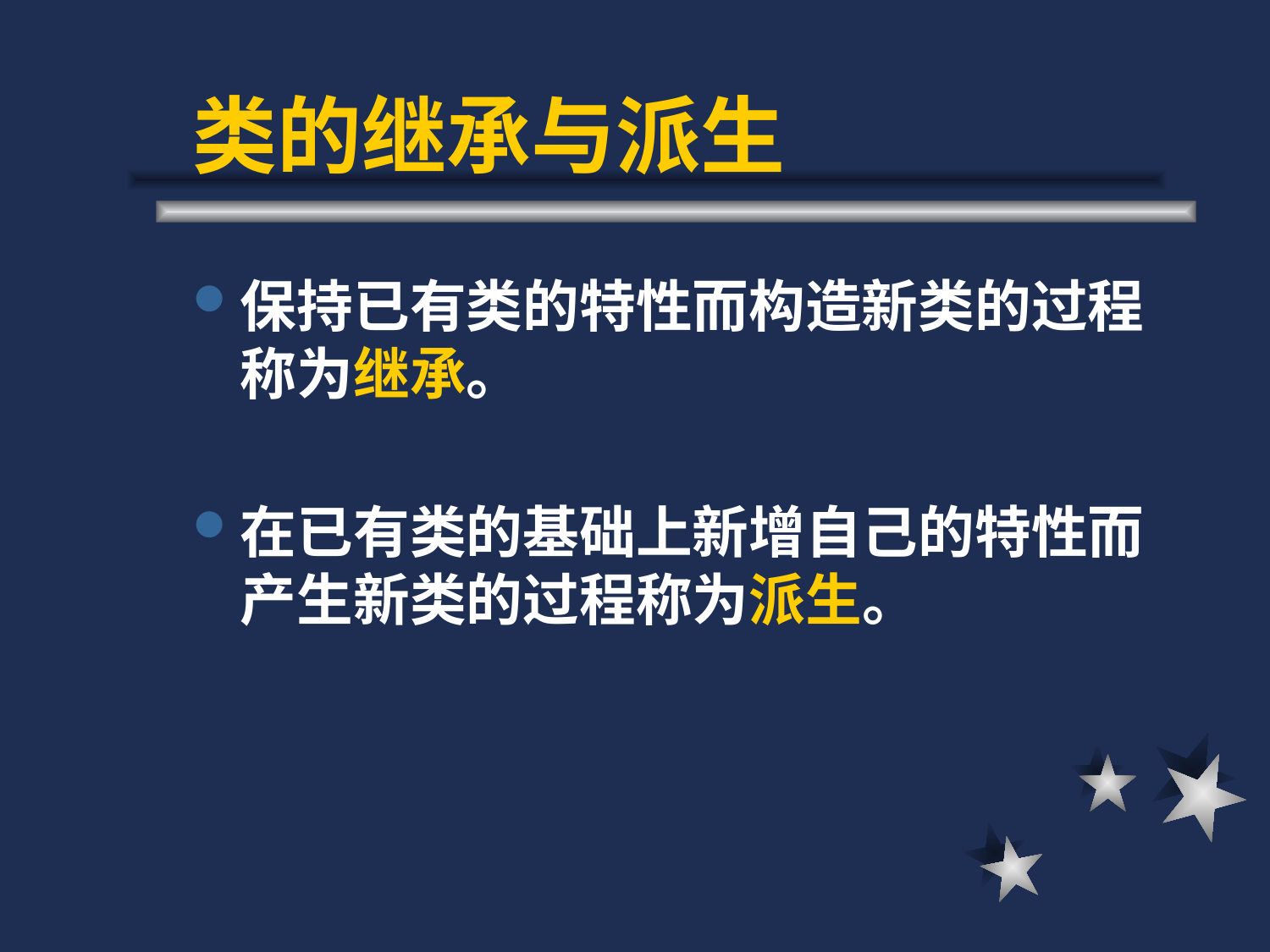

# 类的继承与派生
保持已有类的特性而构造新类的过程称为继承。

在已有类的基础上新增自己的特性而产生新类的过程称为派生。

5